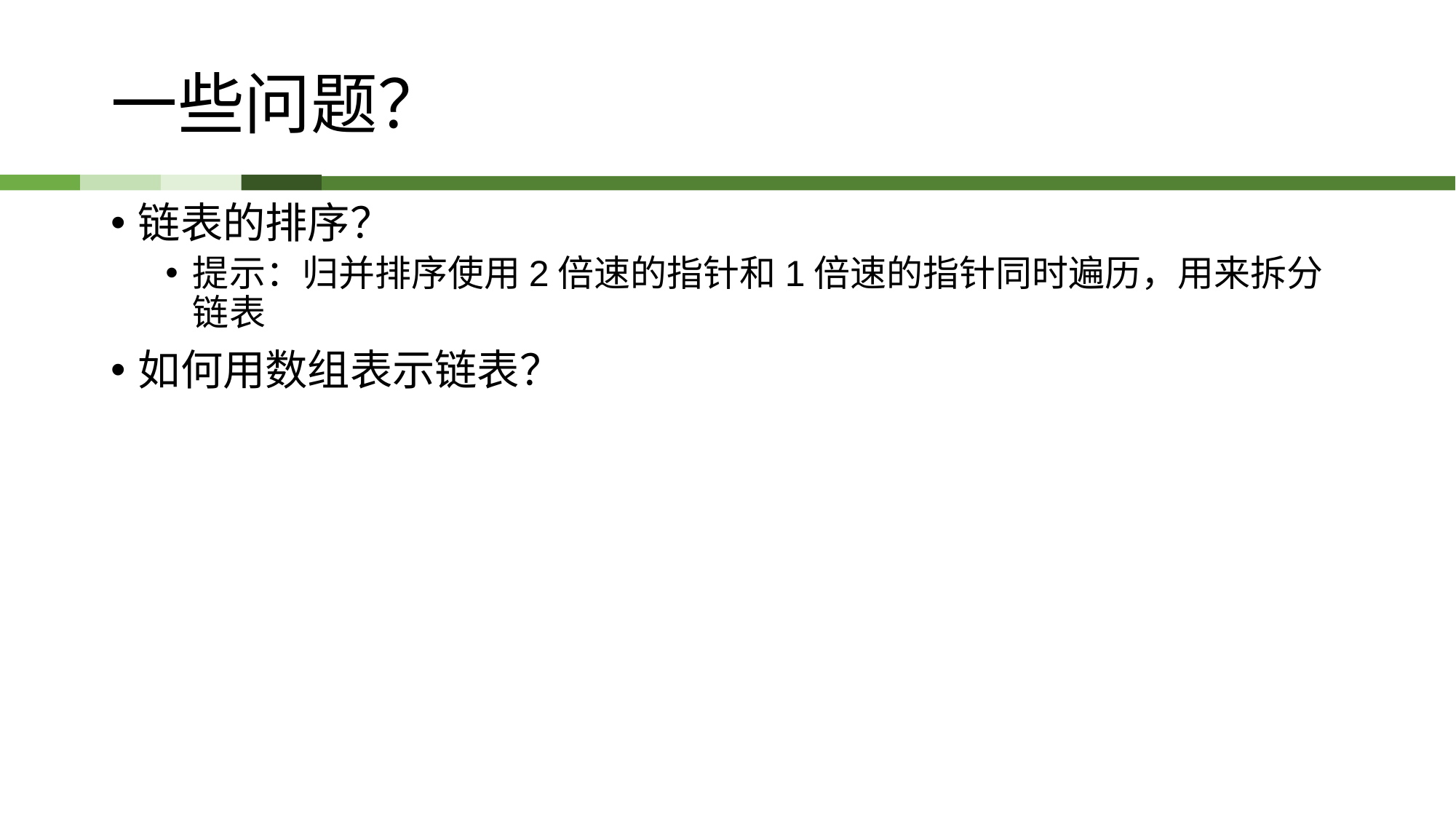

# 一些问题？
链表的排序？
提示：归并排序使用2倍速的指针和1倍速的指针同时遍历，用来拆分链表
如何用数组表示链表？